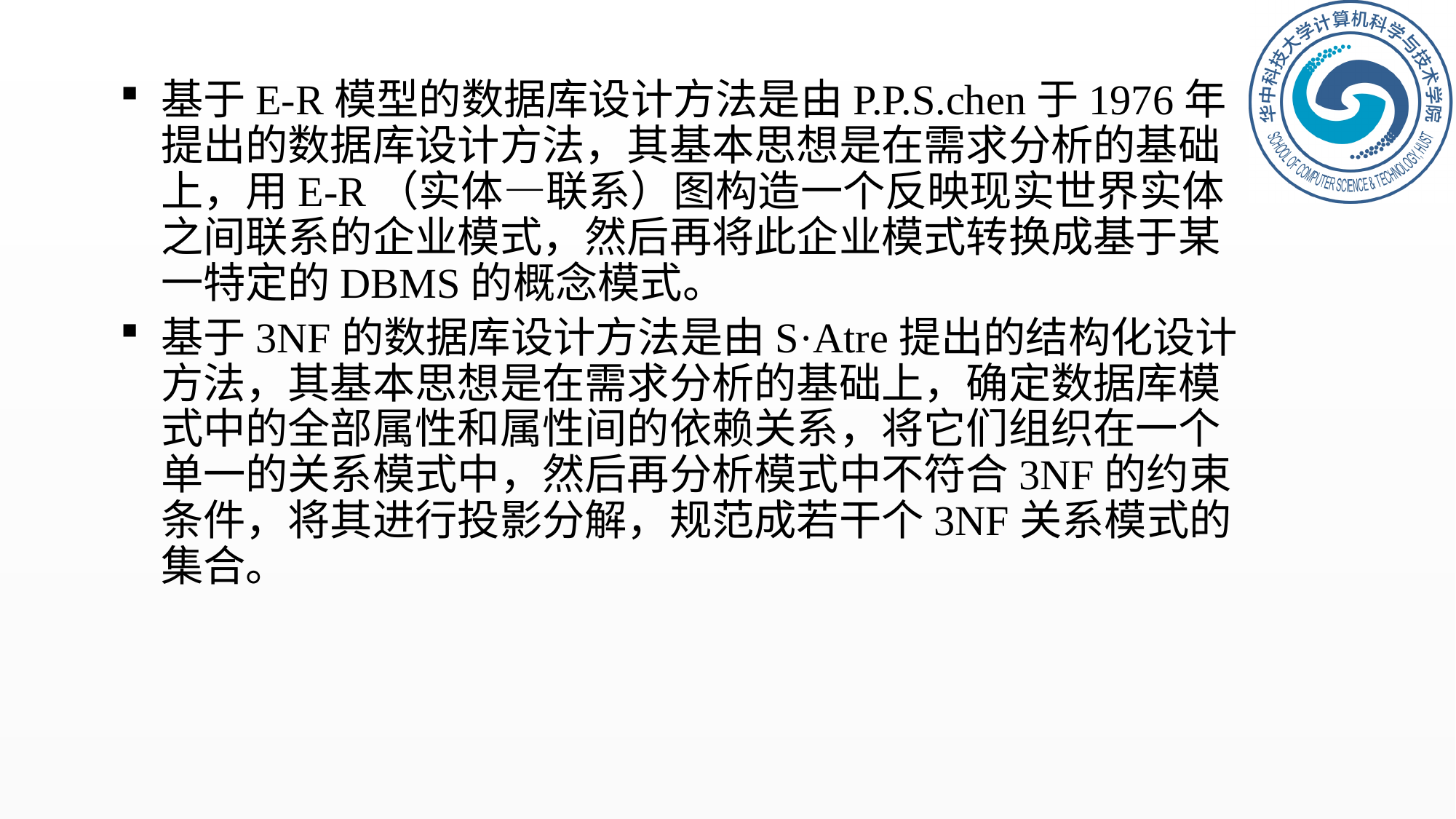

基于E-R模型的数据库设计方法是由P.P.S.chen于1976年提出的数据库设计方法，其基本思想是在需求分析的基础上，用E-R（实体—联系）图构造一个反映现实世界实体之间联系的企业模式，然后再将此企业模式转换成基于某一特定的DBMS的概念模式。
基于3NF的数据库设计方法是由S·Atre提出的结构化设计方法，其基本思想是在需求分析的基础上，确定数据库模式中的全部属性和属性间的依赖关系，将它们组织在一个单一的关系模式中，然后再分析模式中不符合3NF的约束条件，将其进行投影分解，规范成若干个3NF关系模式的集合。